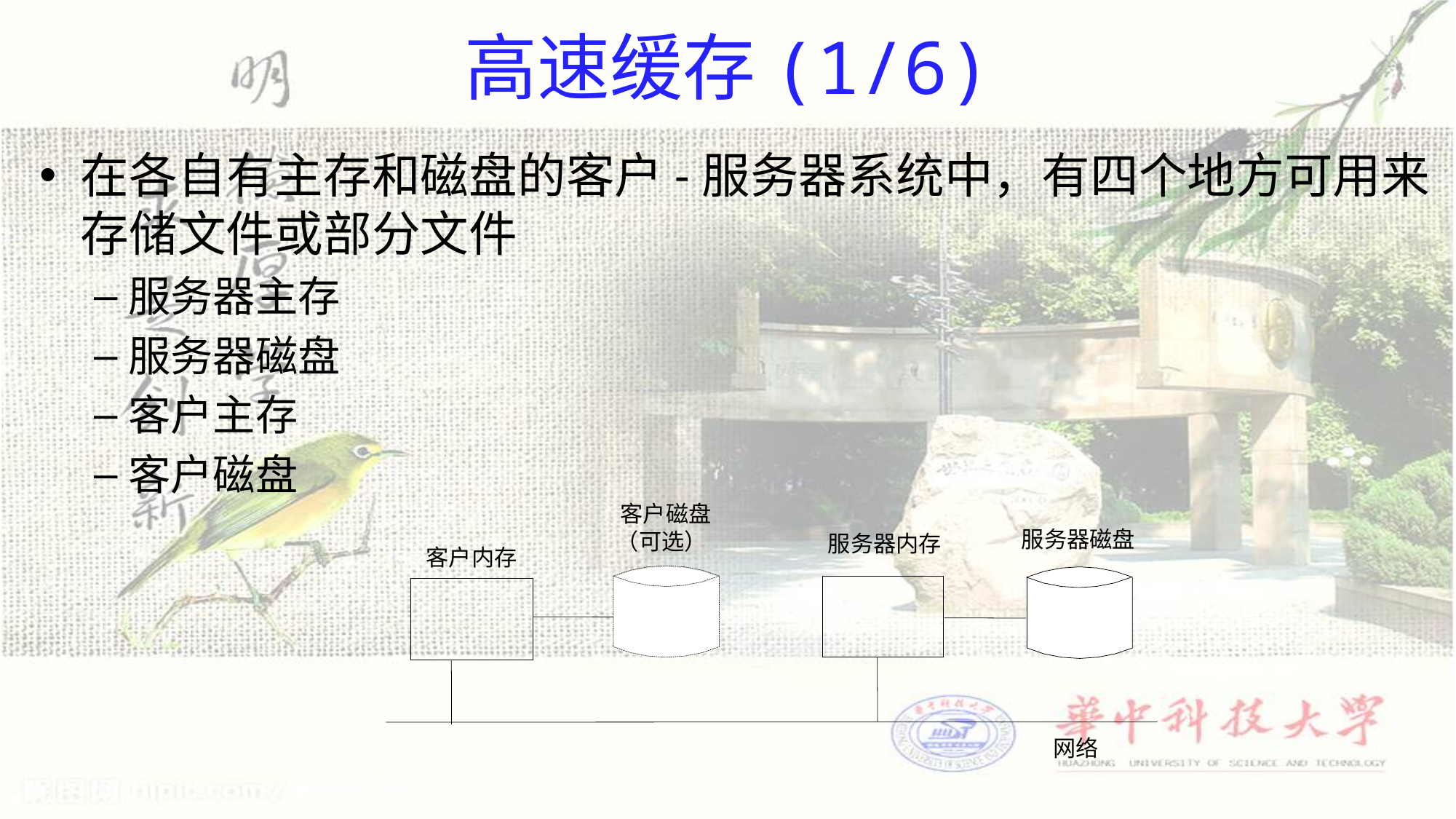

# 高速缓存(1/6)
在各自有主存和磁盘的客户-服务器系统中，有四个地方可用来存储文件或部分文件
服务器主存
服务器磁盘
客户主存
客户磁盘

客户磁盘
（可选）

服务器磁盘

服务器内存

客户内存

网络